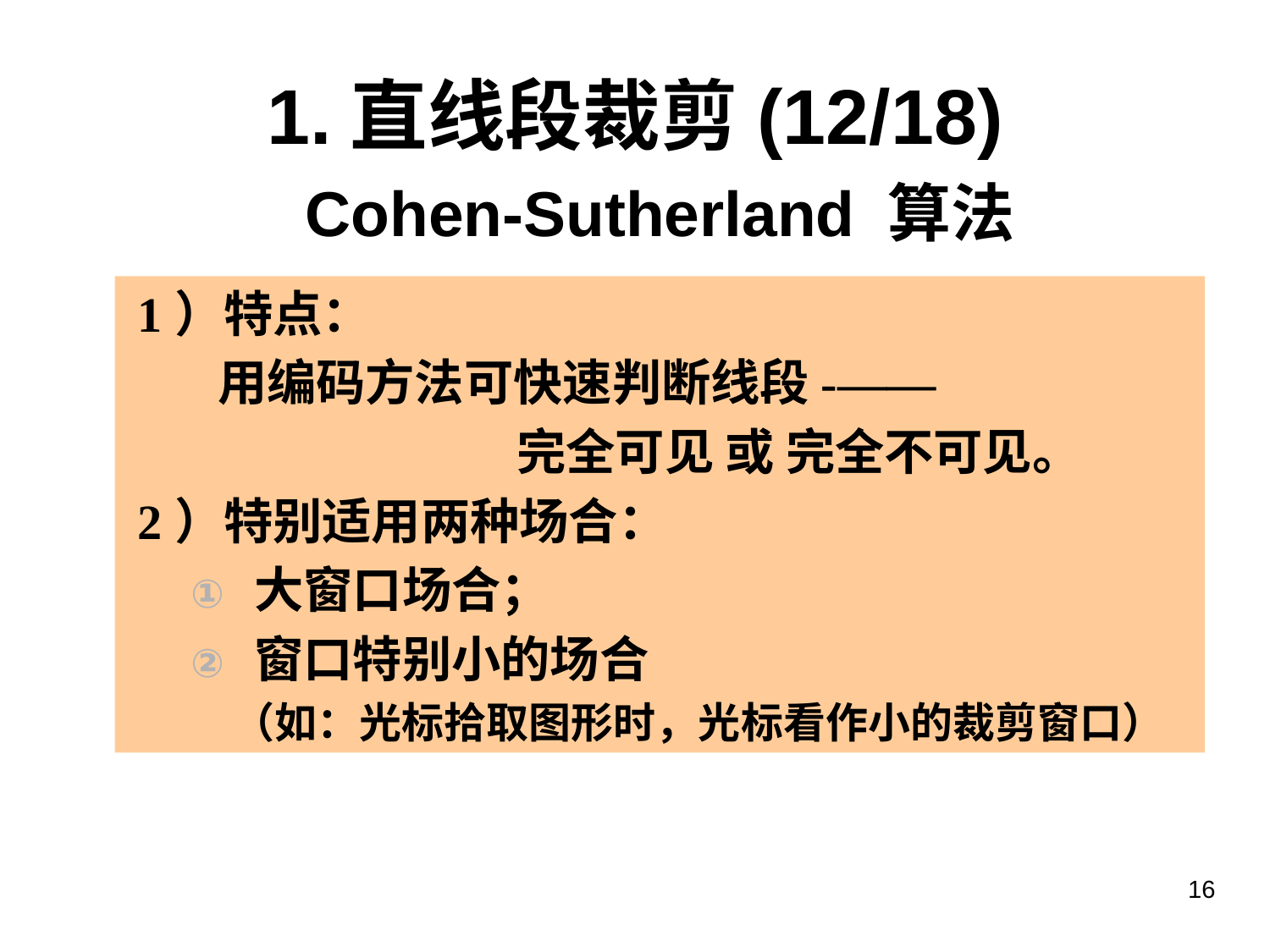

1.直线段裁剪(12/18)
# Cohen-Sutherland 算法

 1）特点：
       用编码方法可快速判断线段-——
	                            完全可见 或 完全不可见。
 2）特别适用两种场合：
大窗口场合；
窗口特别小的场合
          （如：光标拾取图形时，光标看作小的裁剪窗口）
16